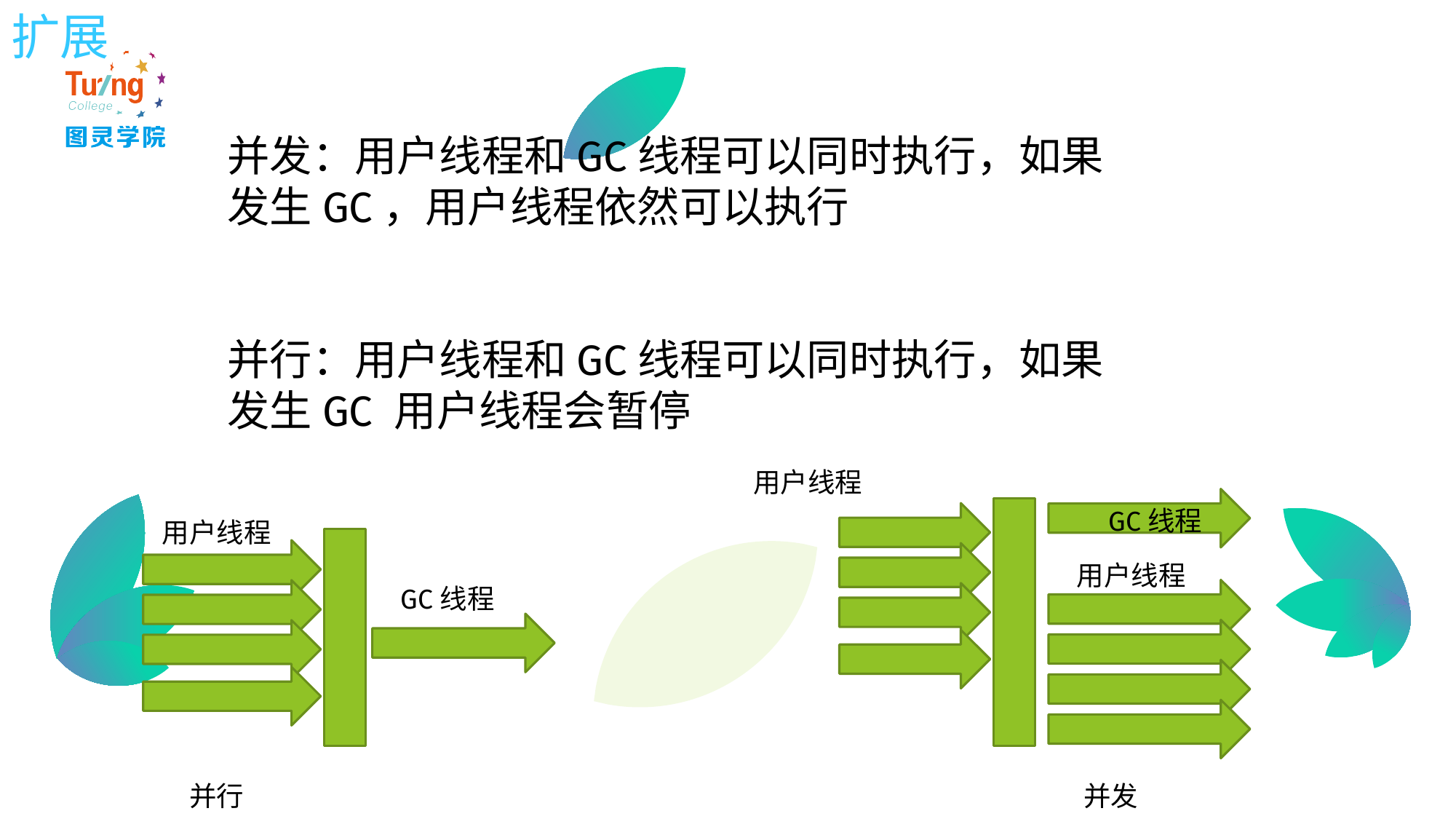

扩展
并发：用户线程和GC线程可以同时执行，如果发生GC，用户线程依然可以执行

并行：用户线程和GC线程可以同时执行，如果发生GC 用户线程会暂停
用户线程

GC线程

用户线程

用户线程
GC线程

并行
并发